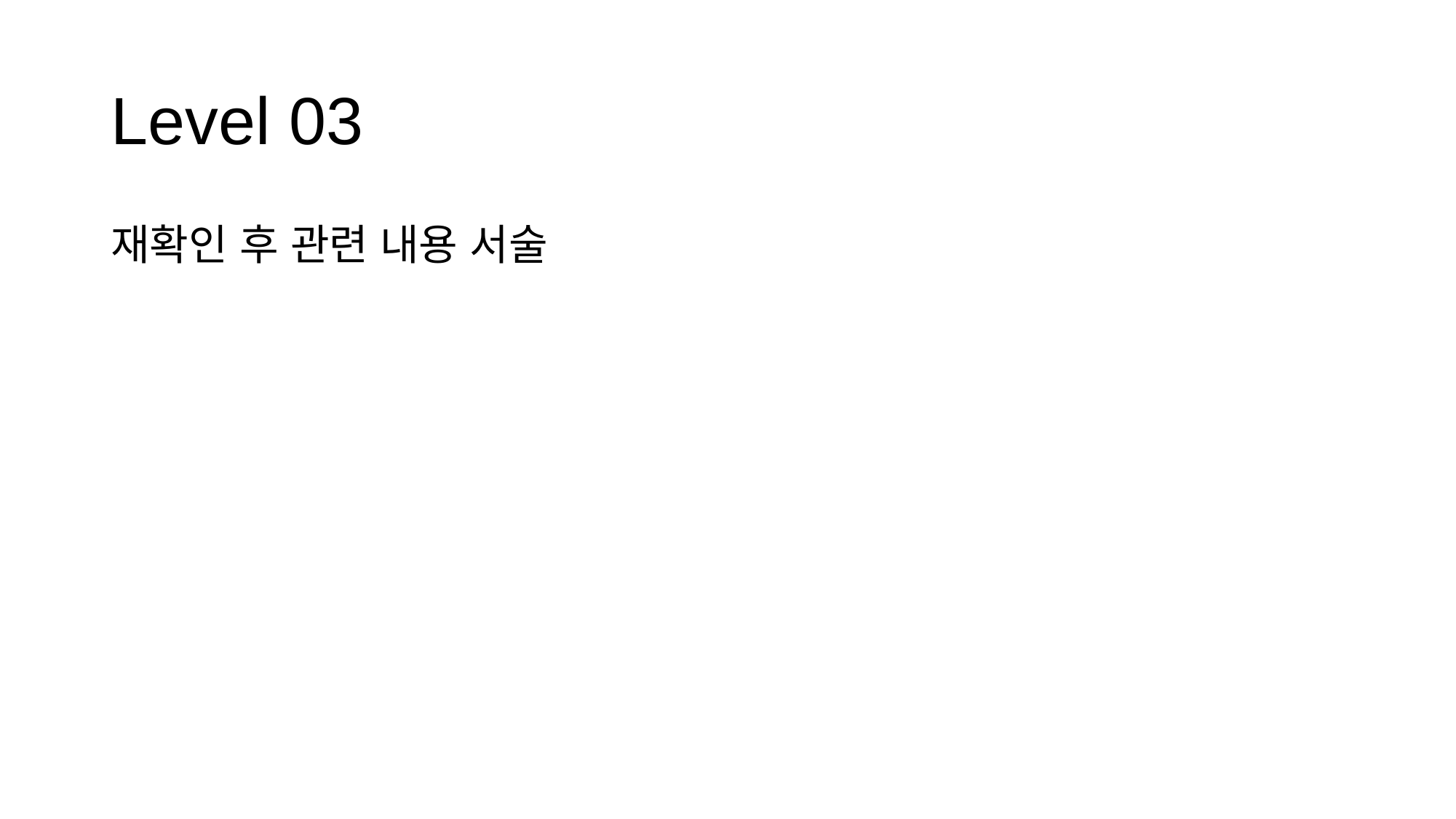

# Level 03
재확인 후 관련 내용 서술